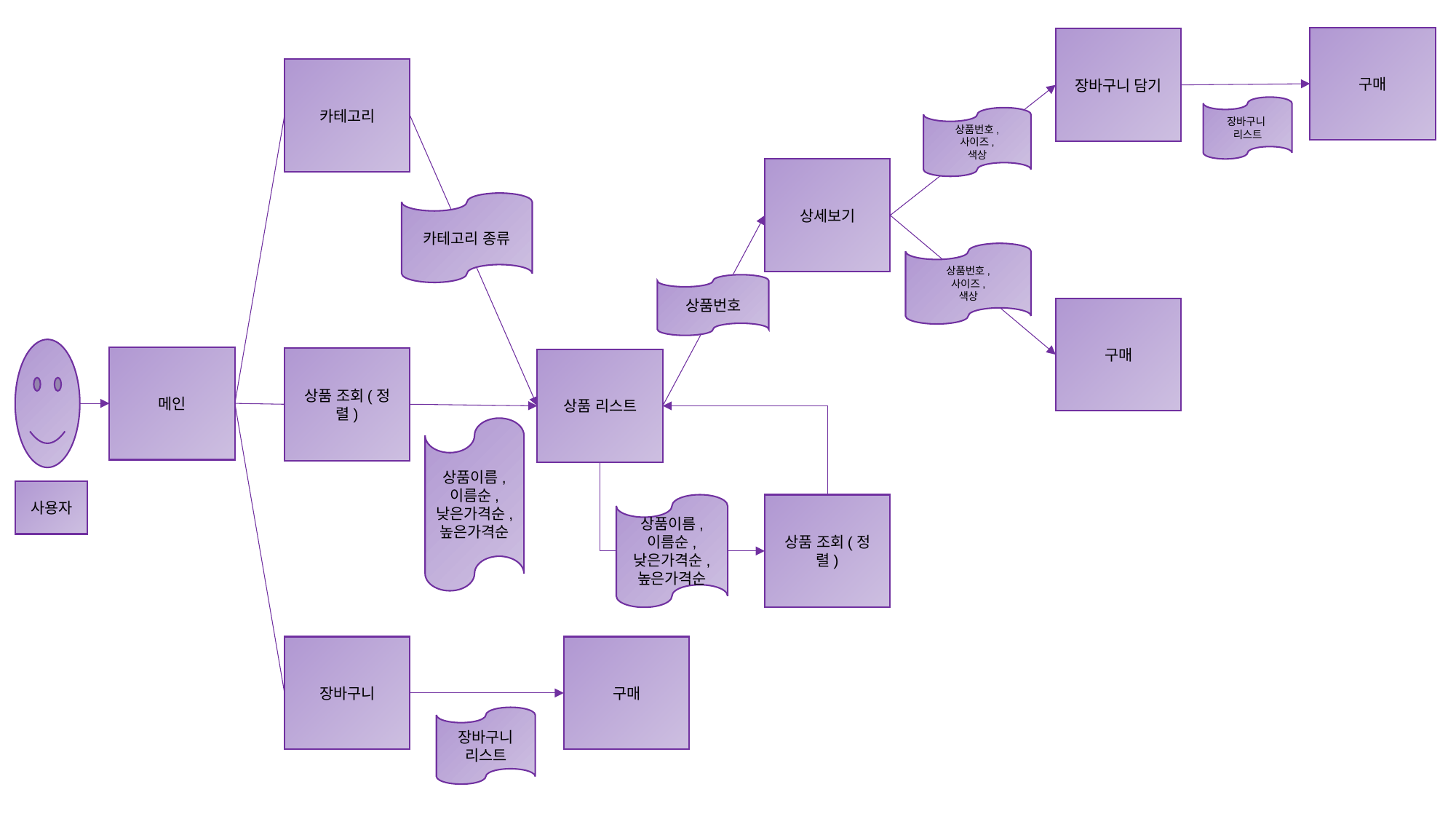

구매
구매
장바구니 담기
카테고리
장바구니
리스트
상품번호,
사이즈,
색상
상세보기
카테고리 종류
상품번호,
사이즈,
색상
상품번호
구매

메인
상품 조회(정렬)
상품 리스트
상품이름,
이름순,
낮은가격순,
높은가격순
사용자
상품이름,
이름순,
낮은가격순,
높은가격순
상품 조회(정렬)
장바구니
구매
장바구니
리스트